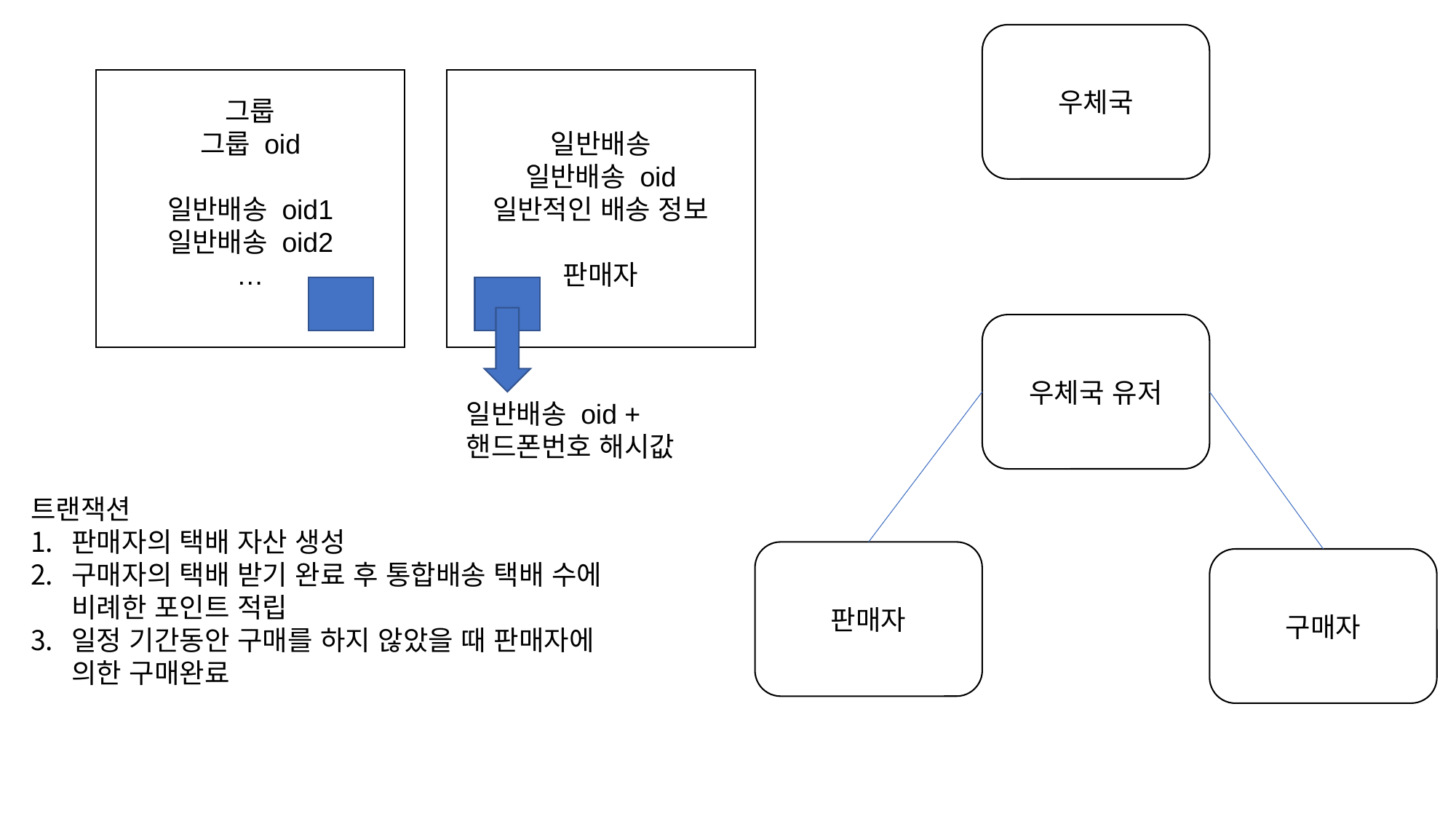

우체국
일반배송
일반배송 oid
일반적인 배송 정보

판매자
그룹
그룹 oid

일반배송 oid1
일반배송 oid2
…

우체국 유저
일반배송 oid + 핸드폰번호 해시값
트랜잭션
판매자의 택배 자산 생성
구매자의 택배 받기 완료 후 통합배송 택배 수에 비례한 포인트 적립
일정 기간동안 구매를 하지 않았을 때 판매자에 의한 구매완료
판매자
구매자